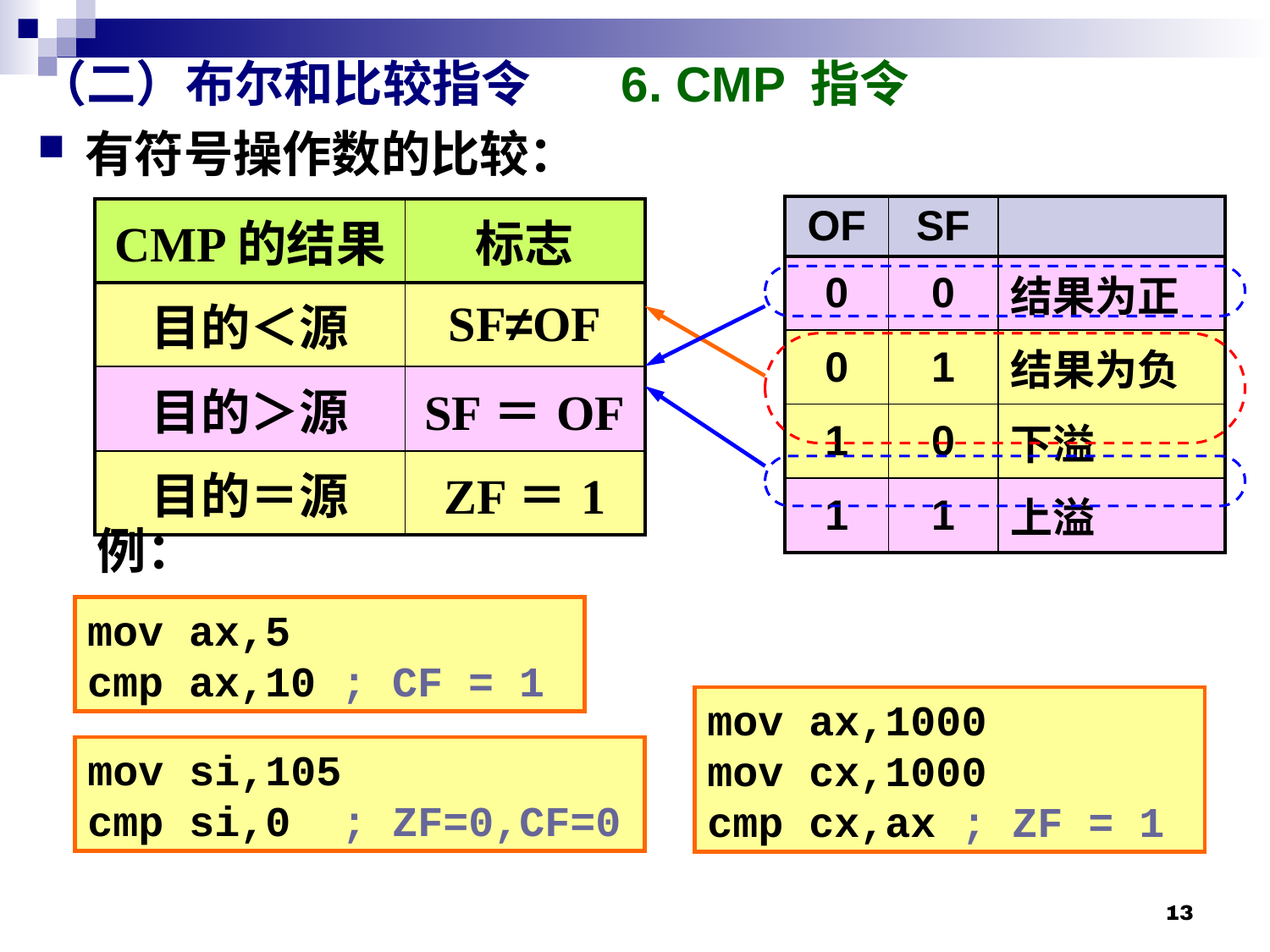

# （二）布尔和比较指令       6. CMP 指令
有符号操作数的比较：
| OF | SF |  |
| --- | --- | --- |
| 0 | 0 | 结果为正 |
| 0 | 1 | 结果为负 |
| 1 | 0 | 下溢 |
| 1 | 1 | 上溢 |
| CMP的结果 | 标志 |
| --- | --- |
| 目的＜源 | SF≠OF |
| 目的＞源 | SF＝OF |
| 目的＝源 | ZF＝1 |

例：
mov ax,5
cmp ax,10	; CF = 1
mov ax,1000
mov cx,1000
cmp cx,ax	; ZF = 1
mov si,105
cmp si,0	; ZF=0,CF=0
13